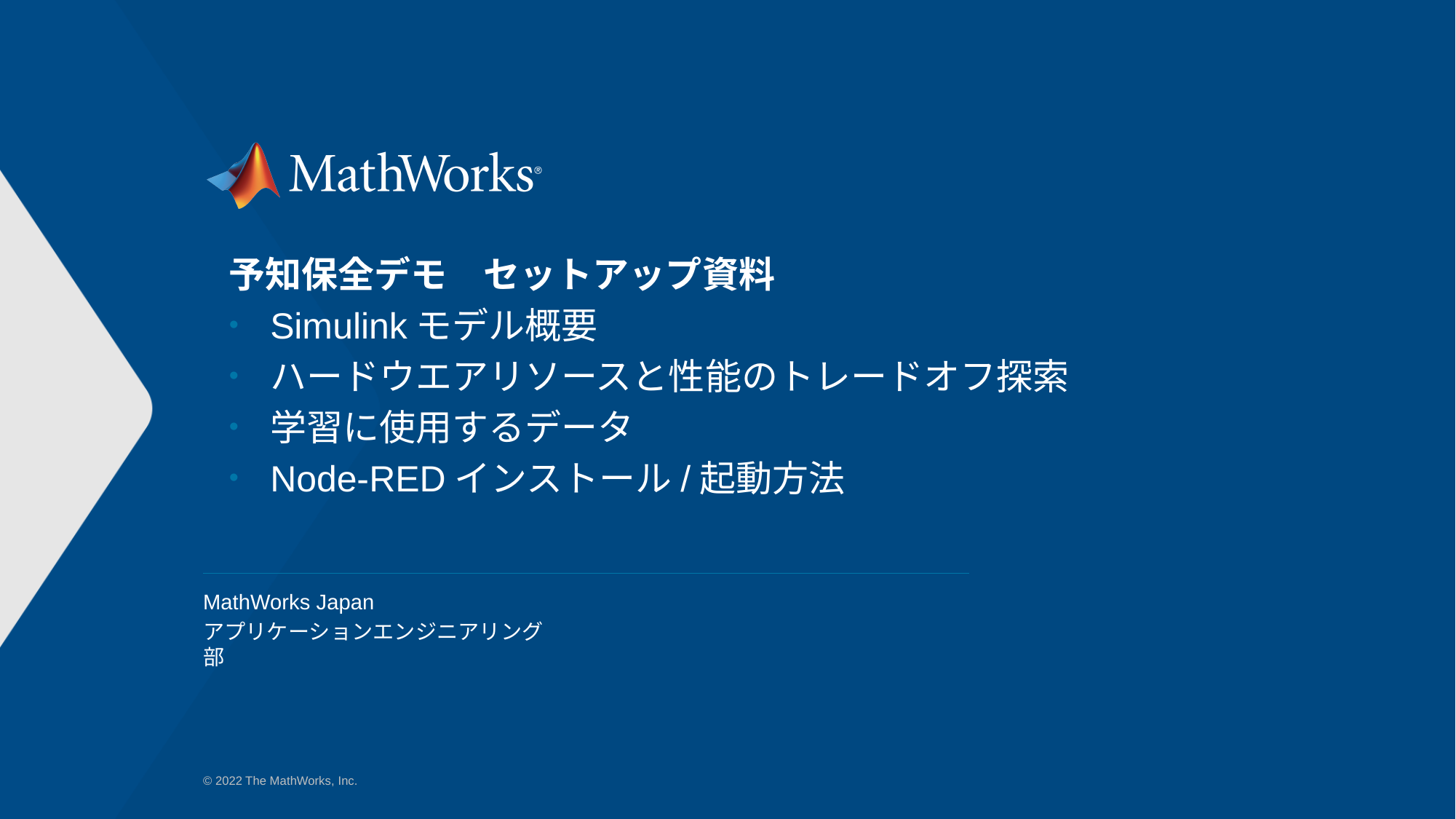

予知保全デモ　セットアップ資料
Simulinkモデル概要
ハードウエアリソースと性能のトレードオフ探索
学習に使用するデータ
Node-REDインストール/起動方法
MathWorks Japan
アプリケーションエンジニアリング部